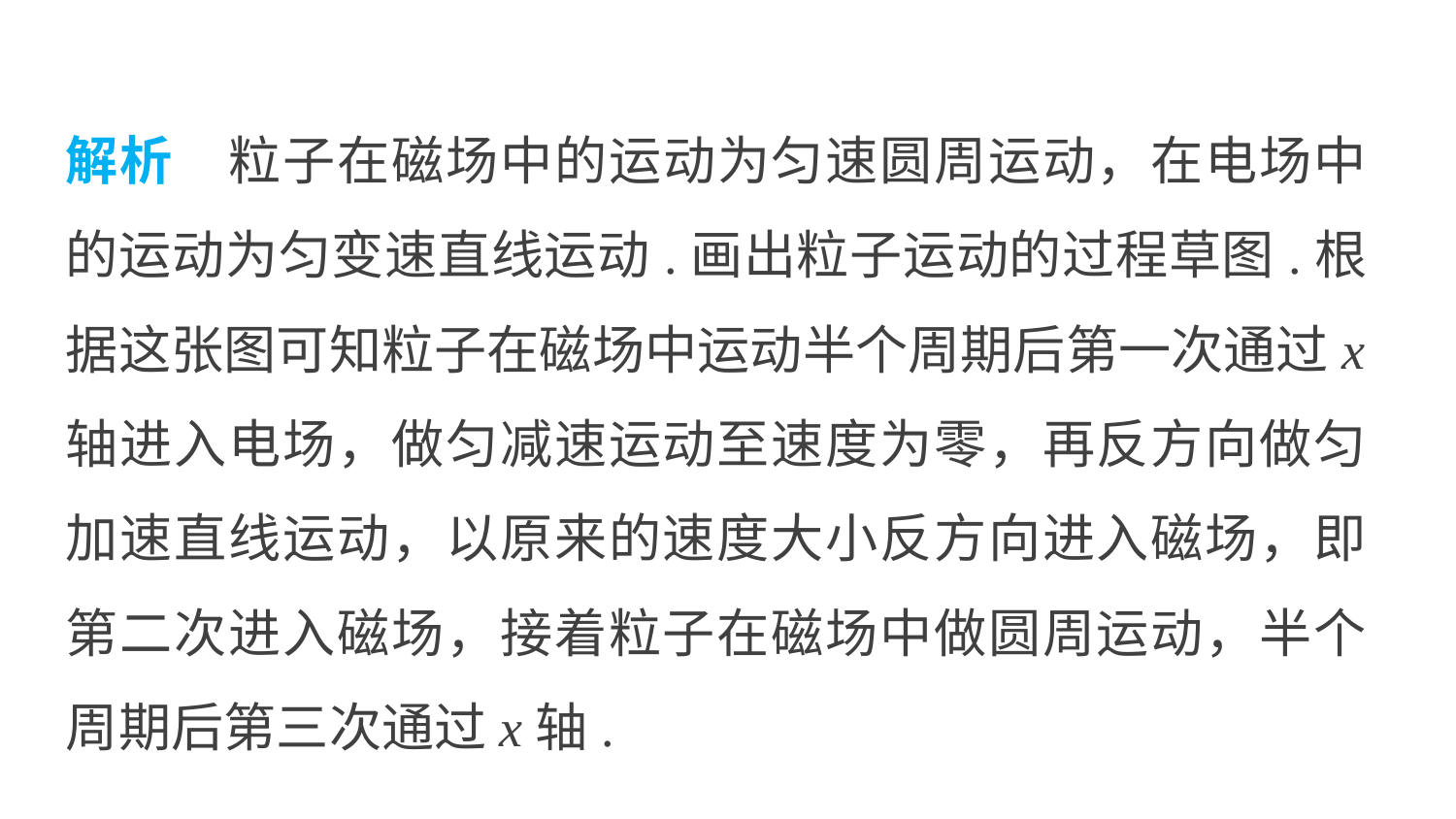

解析　粒子在磁场中的运动为匀速圆周运动，在电场中的运动为匀变速直线运动.画出粒子运动的过程草图.根据这张图可知粒子在磁场中运动半个周期后第一次通过x轴进入电场，做匀减速运动至速度为零，再反方向做匀加速直线运动，以原来的速度大小反方向进入磁场，即第二次进入磁场，接着粒子在磁场中做圆周运动，半个周期后第三次通过x轴.